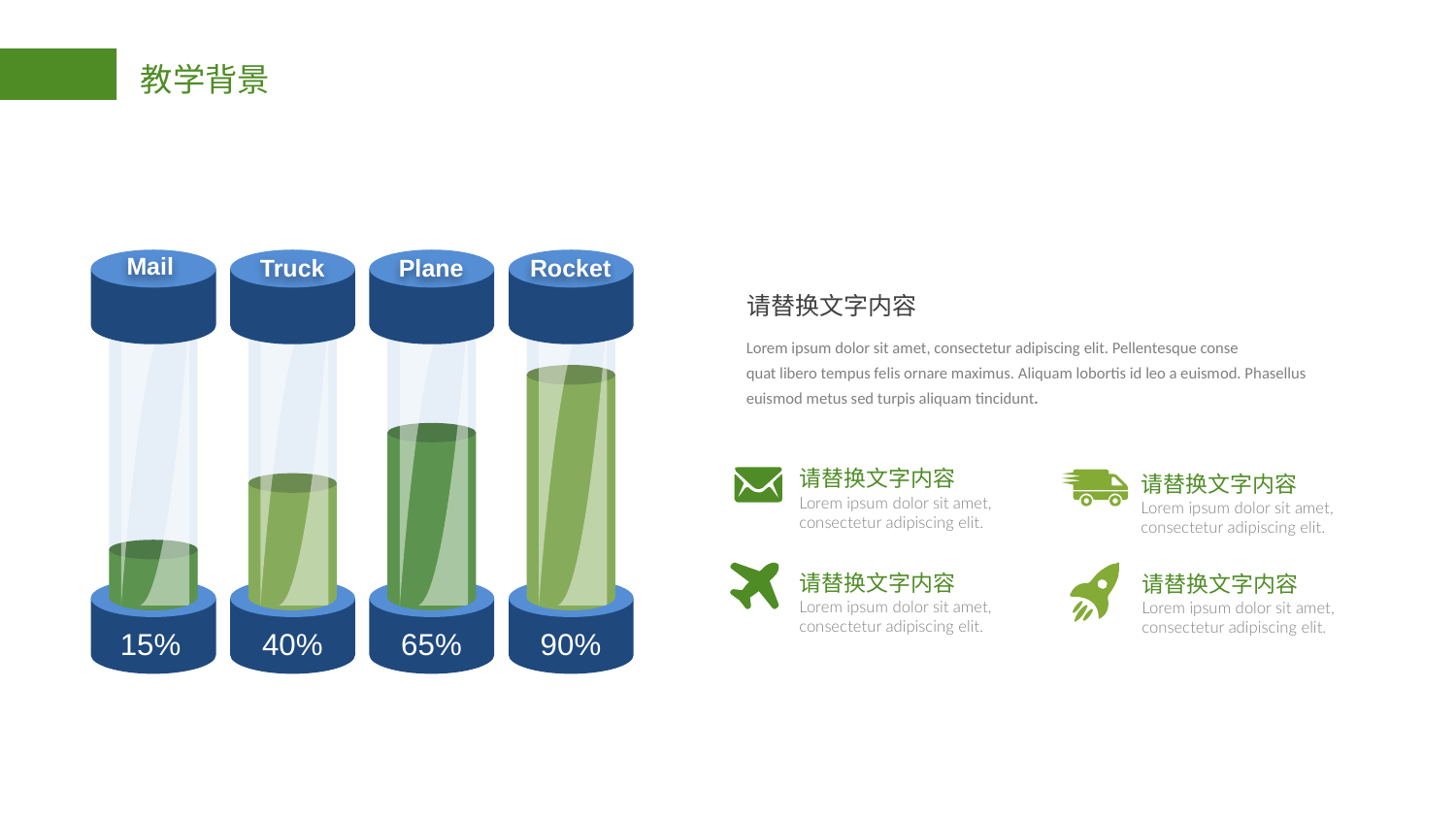

Mail
Truck
Plane
Rocket

请替换文字内容
Lorem ipsum dolor sit amet, consectetur adipiscing elit. Pellentesque conse
quat libero tempus felis ornare maximus. Aliquam lobortis id leo a euismod. Phasellus euismod metus sed turpis aliquam tincidunt.
请替换文字内容
请替换文字内容

Lorem ipsum dolor sit amet, consectetur adipiscing elit.
Lorem ipsum dolor sit amet, consectetur adipiscing elit.
请替换文字内容
请替换文字内容

Lorem ipsum dolor sit amet, consectetur adipiscing elit.
Lorem ipsum dolor sit amet, consectetur adipiscing elit.
15%
40%
65%
90%